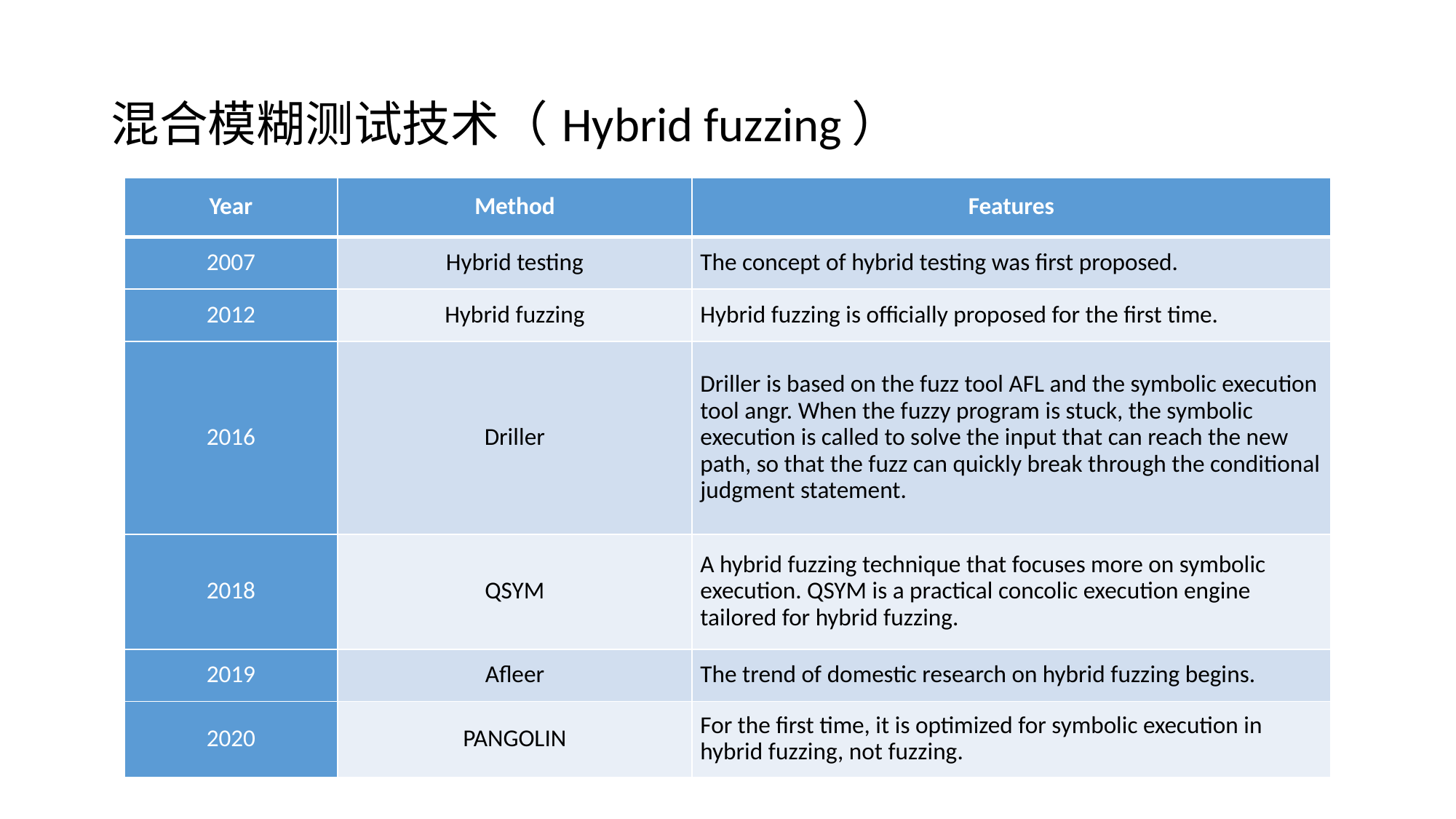

# 混合模糊测试技术（Hybrid fuzzing）
| Year | Method | Features |
| --- | --- | --- |
| 2007 | Hybrid testing | The concept of hybrid testing was first proposed. |
| 2012 | Hybrid fuzzing | Hybrid fuzzing is officially proposed for the first time. |
| 2016 | Driller | Driller is based on the fuzz tool AFL and the symbolic execution tool angr. When the fuzzy program is stuck, the symbolic execution is called to solve the input that can reach the new path, so that the fuzz can quickly break through the conditional judgment statement. |
| 2018 | QSYM | A hybrid fuzzing technique that focuses more on symbolic execution. QSYM is a practical concolic execution engine tailored for hybrid fuzzing. |
| 2019 | Afleer | The trend of domestic research on hybrid fuzzing begins. |
| 2020 | PANGOLIN | For the first time, it is optimized for symbolic execution in hybrid fuzzing, not fuzzing. |